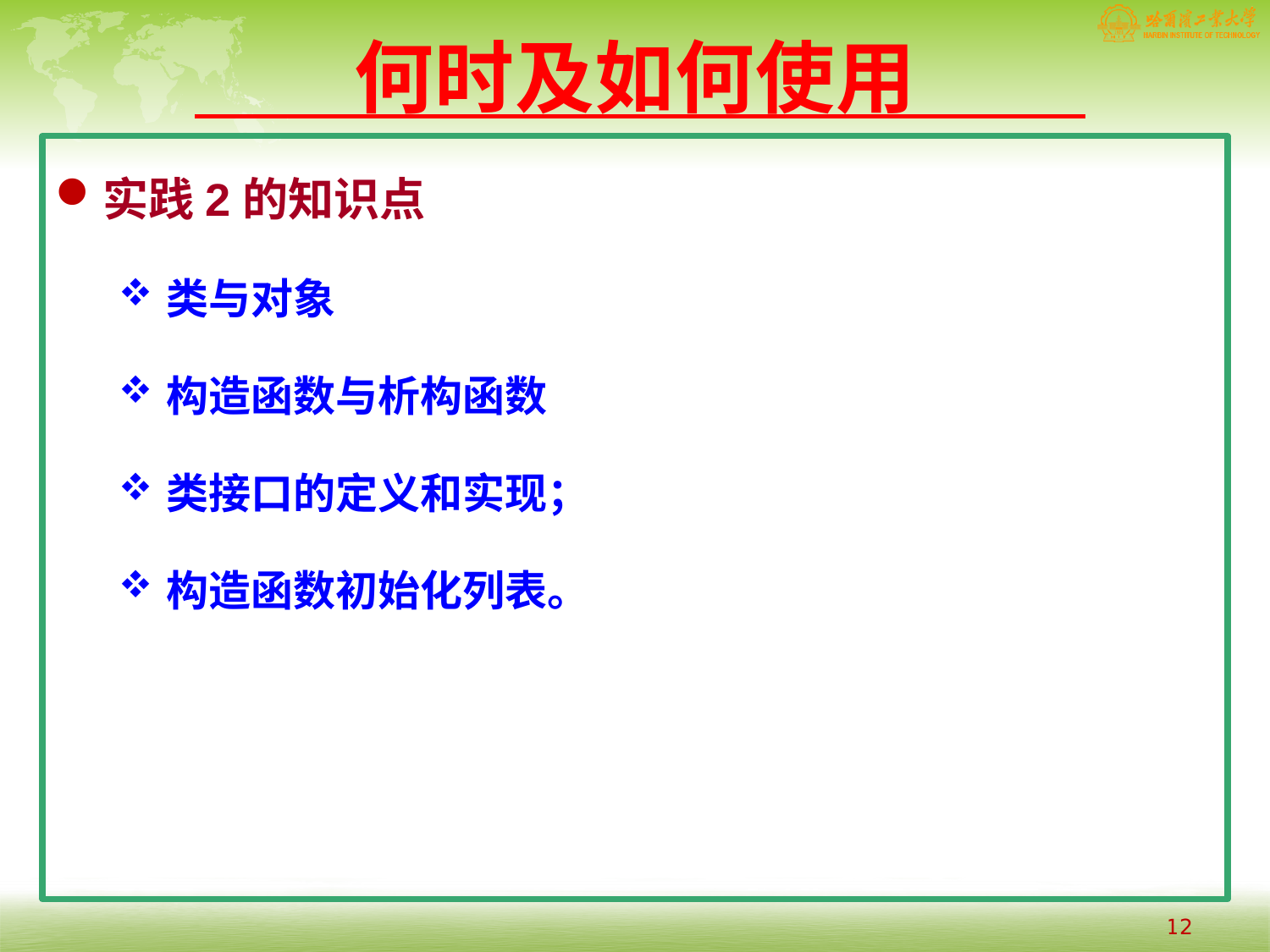

# 何时及如何使用
实践2的知识点
类与对象
构造函数与析构函数
类接口的定义和实现；
构造函数初始化列表。

12